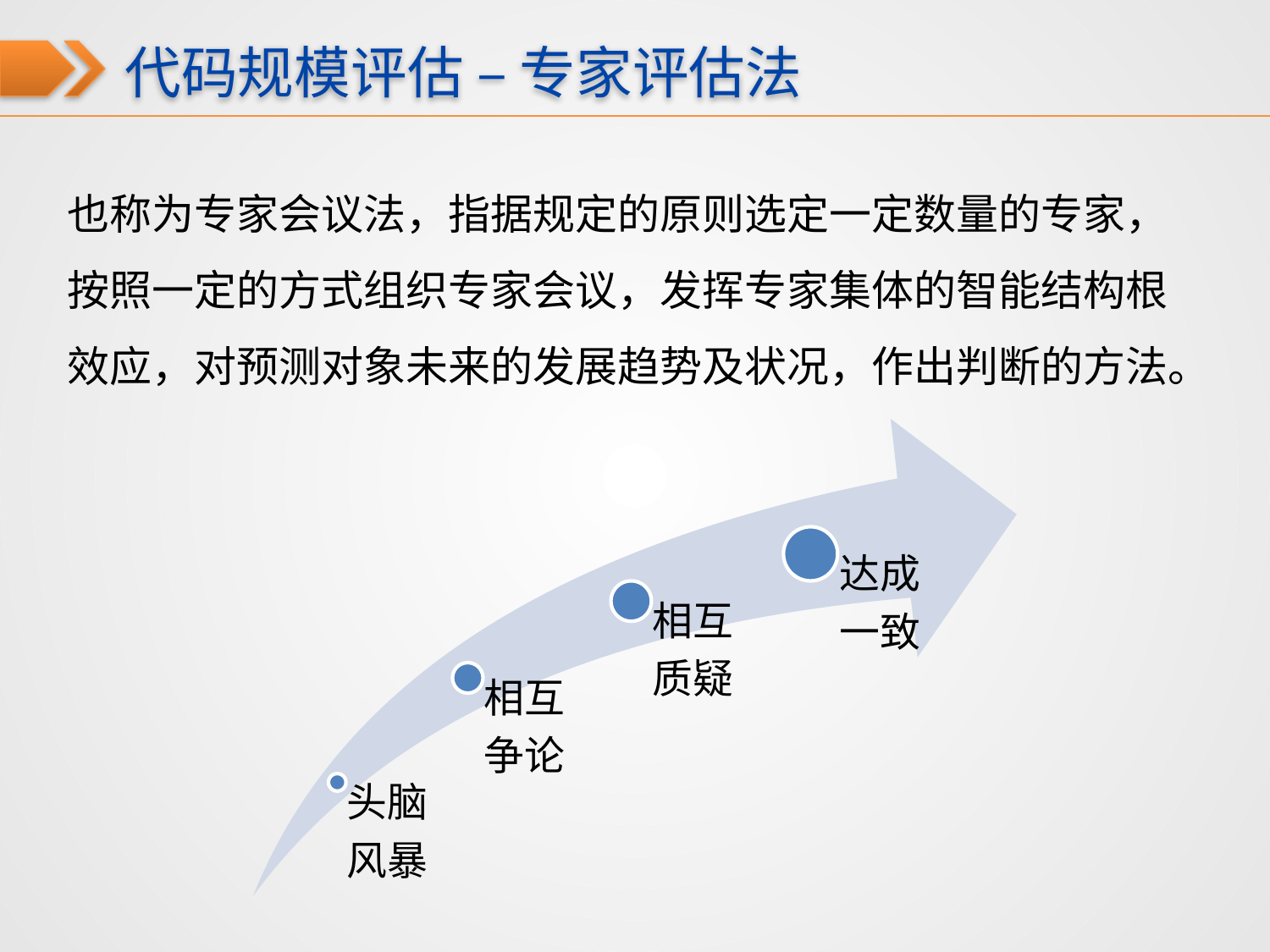

代码规模评估 – 专家评估法

也称为专家会议法，指据规定的原则选定一定数量的专家，按照一定的方式组织专家会议，发挥专家集体的智能结构根效应，对预测对象未来的发展趋势及状况，作出判断的方法。
头脑
风暴
相互
争论
相互
质疑
达成
一致